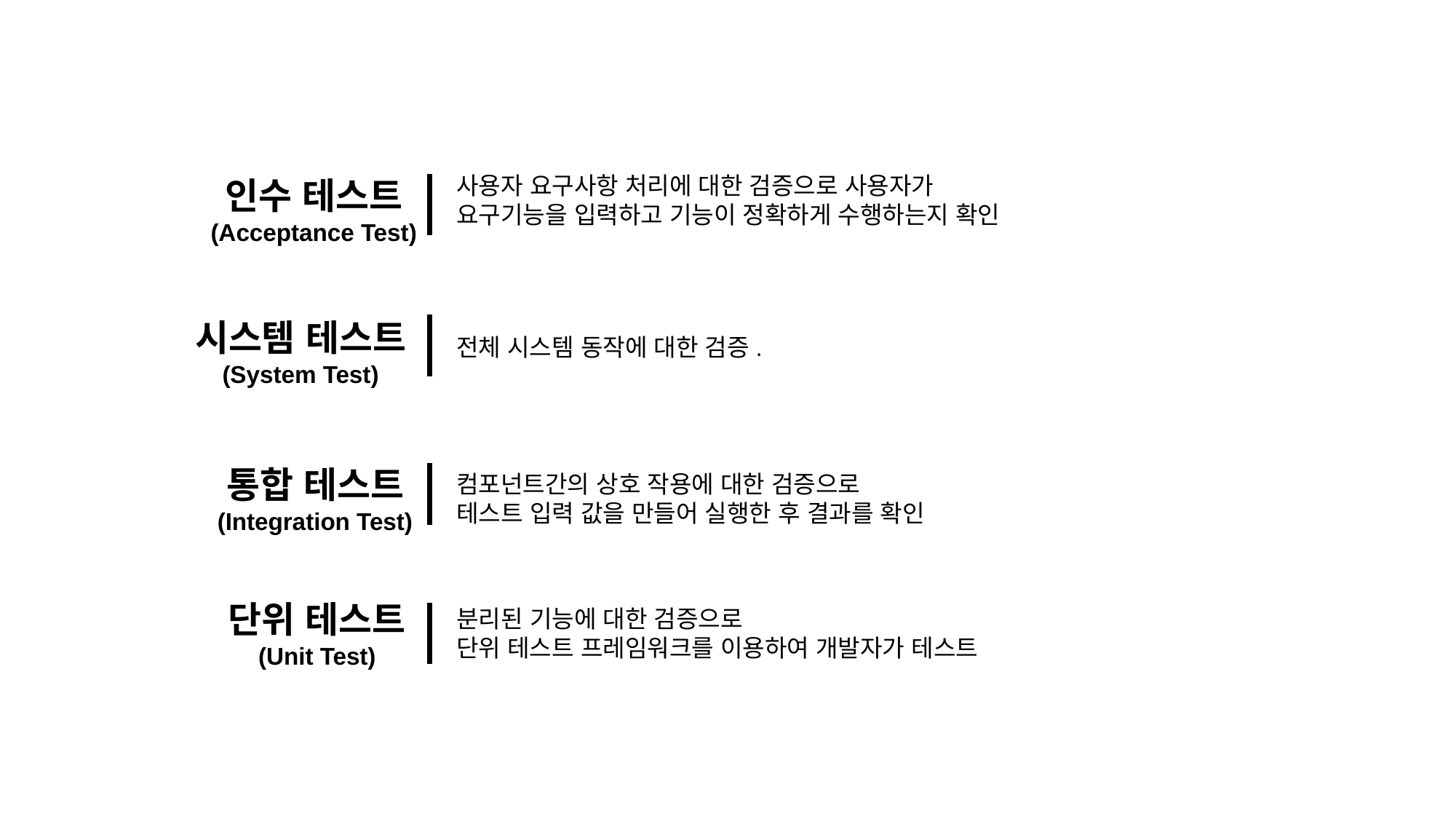

사용자 요구사항 처리에 대한 검증으로 사용자가
요구기능을 입력하고 기능이 정확하게 수행하는지 확인
인수 테스트
(Acceptance Test)
시스템 테스트
(System Test)
전체 시스템 동작에 대한 검증.
통합 테스트
(Integration Test)
컴포넌트간의 상호 작용에 대한 검증으로
테스트 입력 값을 만들어 실행한 후 결과를 확인
단위 테스트
(Unit Test)
분리된 기능에 대한 검증으로
단위 테스트 프레임워크를 이용하여 개발자가 테스트